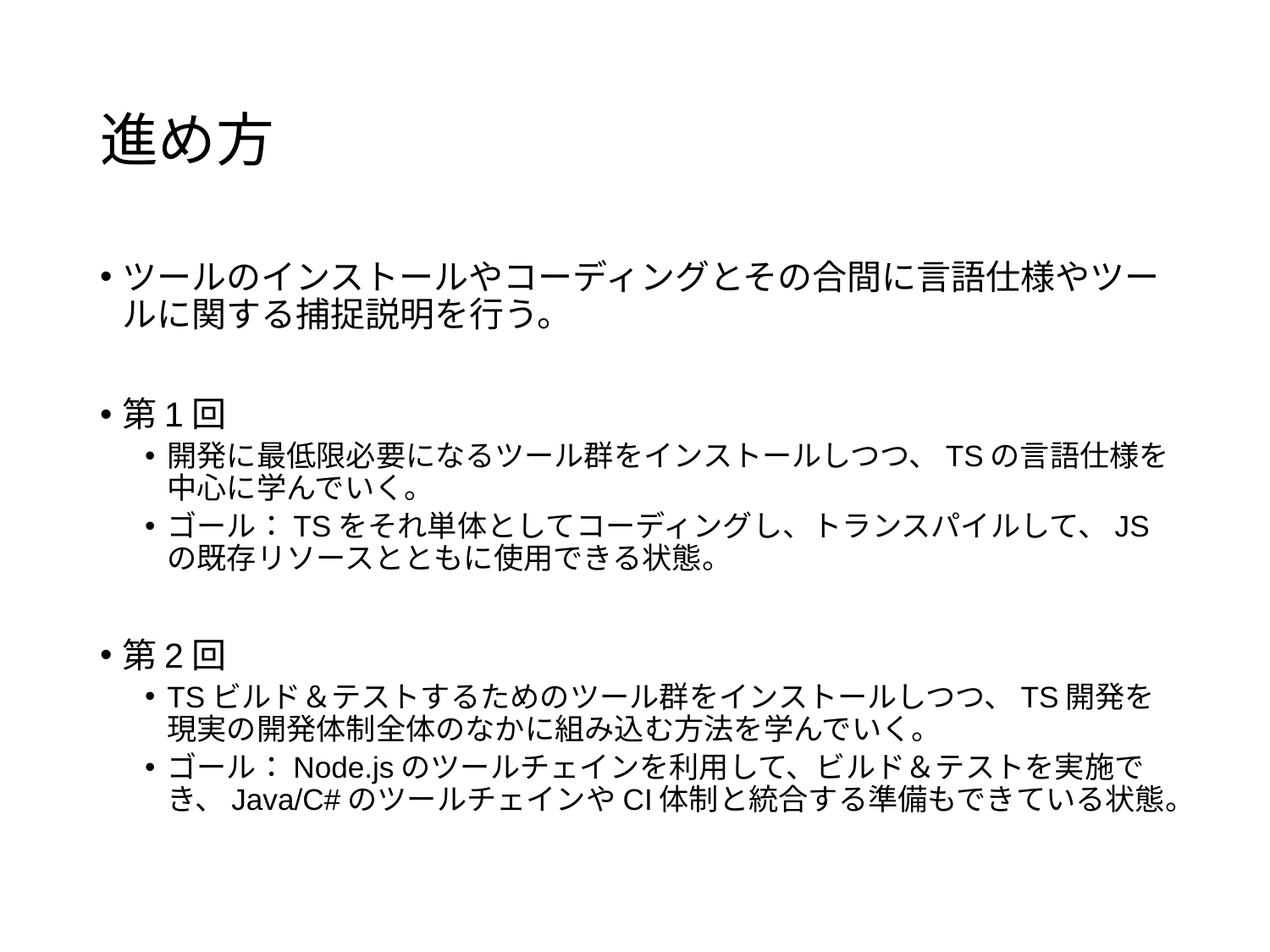

# 進め方
ツールのインストールやコーディングとその合間に言語仕様やツールに関する捕捉説明を行う。

第1回
開発に最低限必要になるツール群をインストールしつつ、TSの言語仕様を中心に学んでいく。
ゴール：TSをそれ単体としてコーディングし、トランスパイルして、JSの既存リソースとともに使用できる状態。

第2回
TSビルド＆テストするためのツール群をインストールしつつ、TS開発を現実の開発体制全体のなかに組み込む方法を学んでいく。
ゴール：Node.jsのツールチェインを利用して、ビルド＆テストを実施でき、Java/C#のツールチェインやCI体制と統合する準備もできている状態。